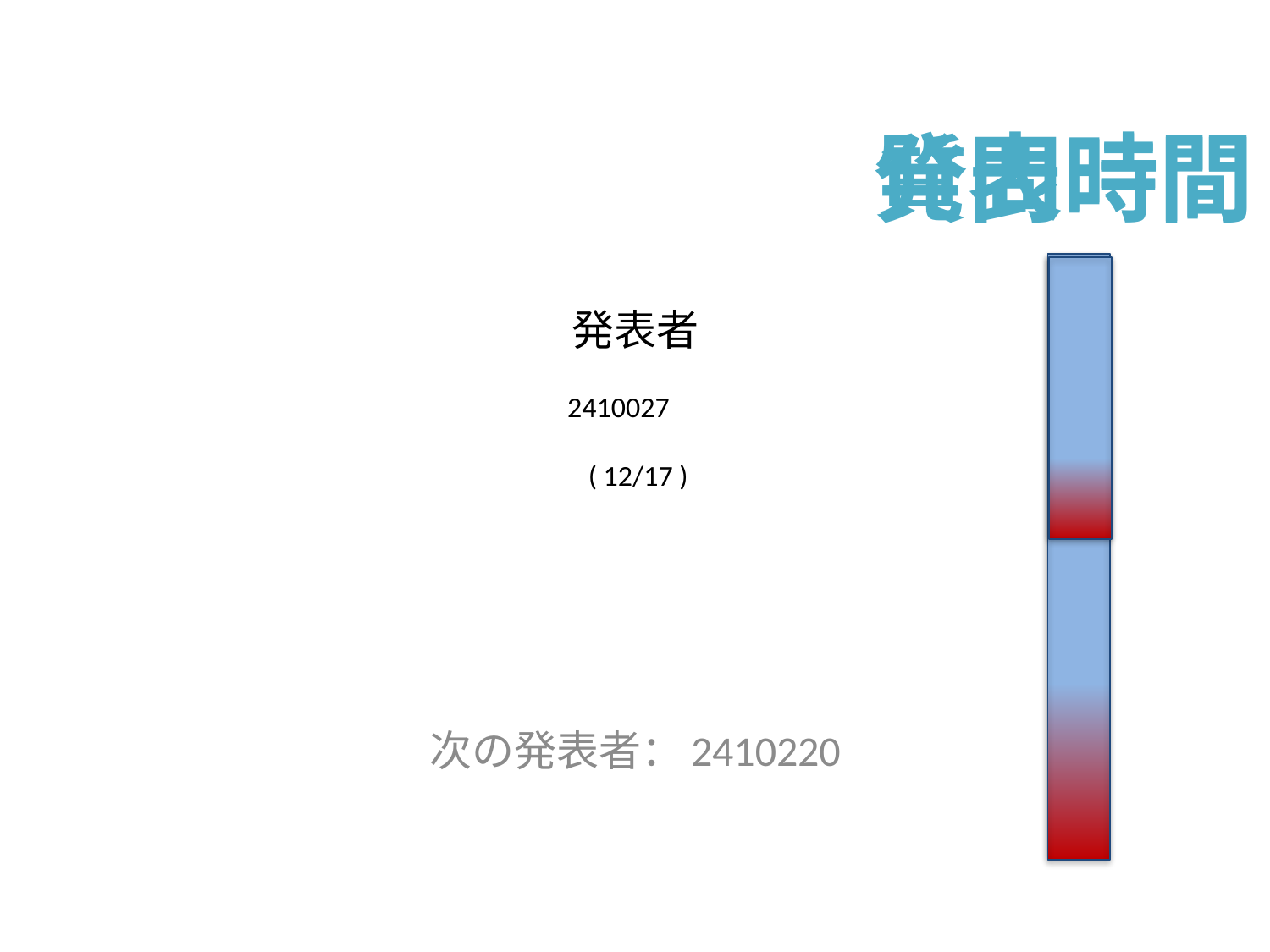

発表時間
質問時間

# 発表者

2410027

 ( 12/17 )

次の発表者：2410220